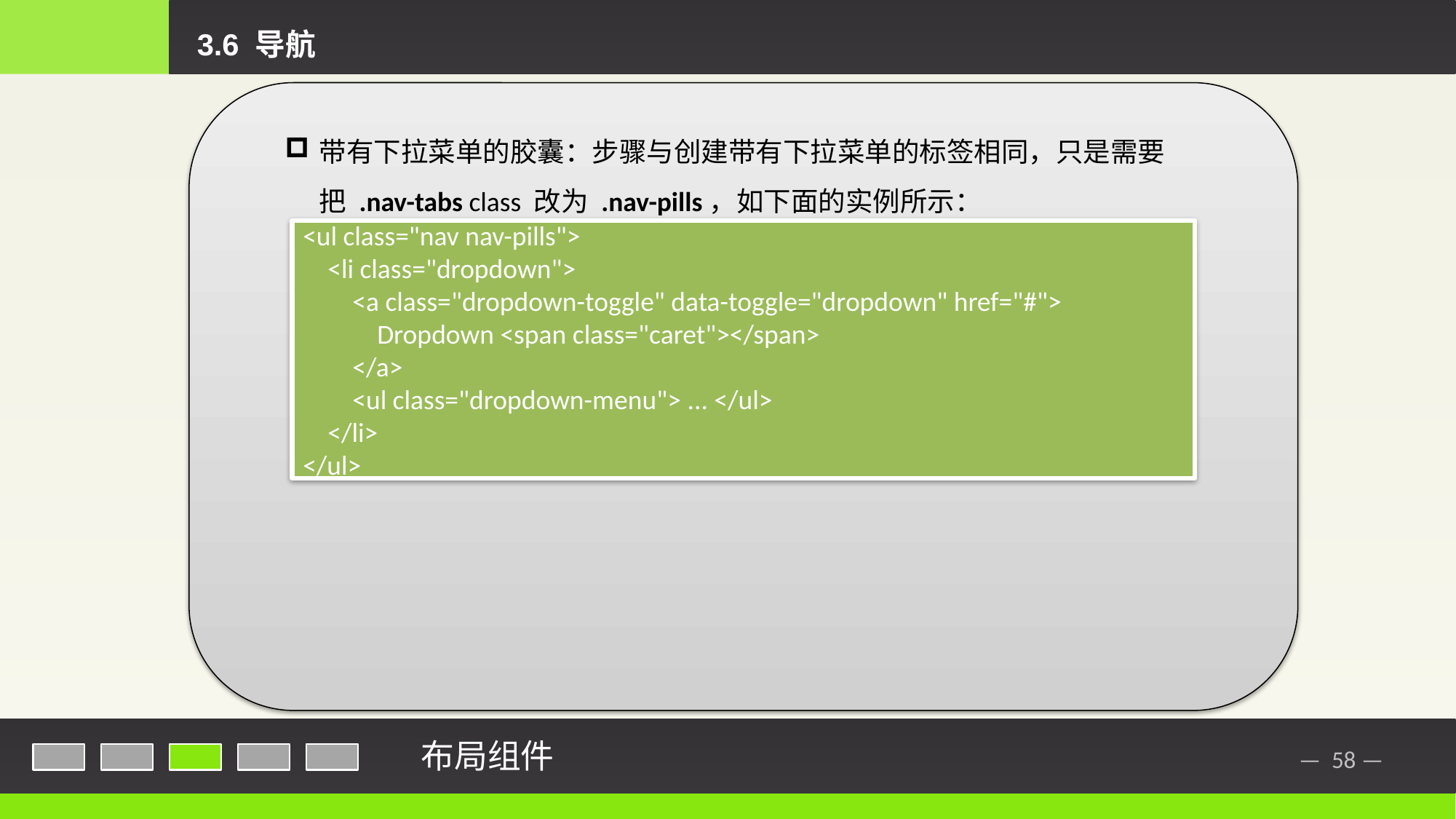

3.6 导航
带有下拉菜单的胶囊：步骤与创建带有下拉菜单的标签相同，只是需要把 .nav-tabs class 改为 .nav-pills，如下面的实例所示：
<ul class="nav nav-pills">
    <li class="dropdown">
        <a class="dropdown-toggle" data-toggle="dropdown" href="#">
            Dropdown <span class="caret"></span>
        </a>
        <ul class="dropdown-menu"> ... </ul>
    </li>
</ul>